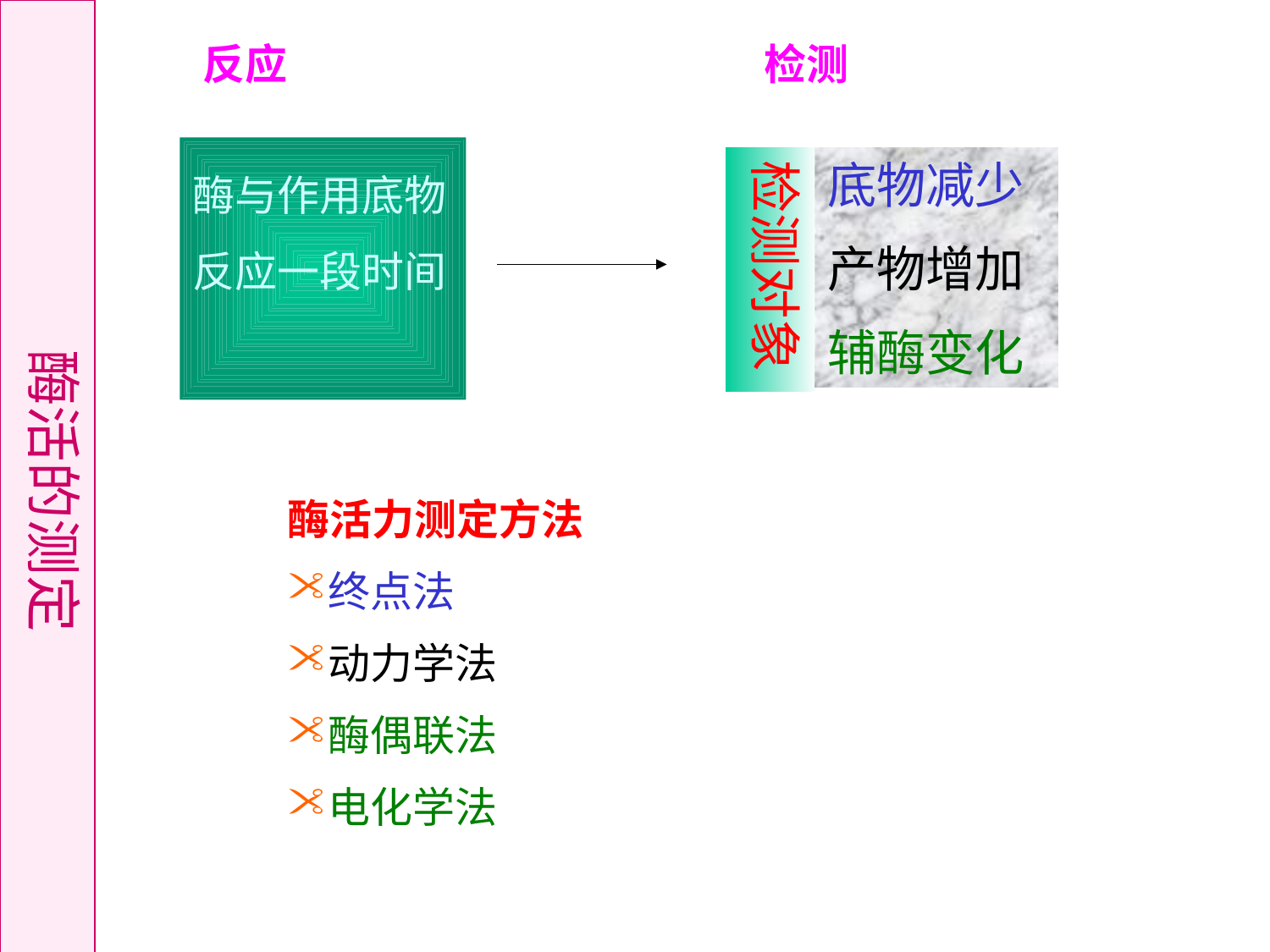

酶活的测定
反应                                                  检测
酶与作用底物反应一段时间

检测对象
底物减少
产物增加
辅酶变化
酶活力测定方法
终点法
动力学法
酶偶联法
电化学法